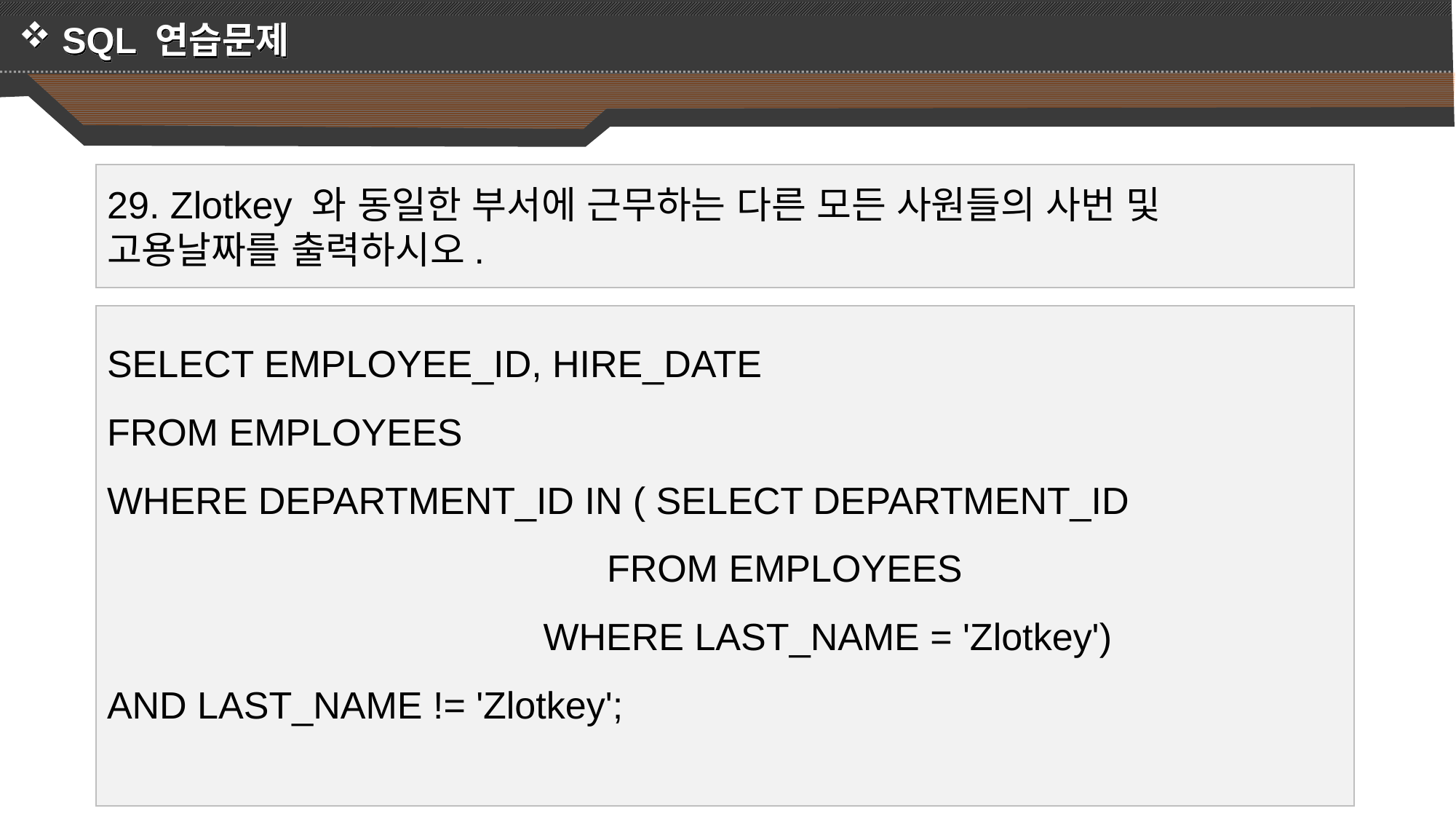

SQL 연습문제

29. Zlotkey 와 동일한 부서에 근무하는 다른 모든 사원들의 사번 및 고용날짜를 출력하시오.
SELECT EMPLOYEE_ID, HIRE_DATE
FROM EMPLOYEES
WHERE DEPARTMENT_ID IN ( SELECT DEPARTMENT_ID
				      FROM EMPLOYEES
	                               WHERE LAST_NAME = 'Zlotkey')
AND LAST_NAME != 'Zlotkey';